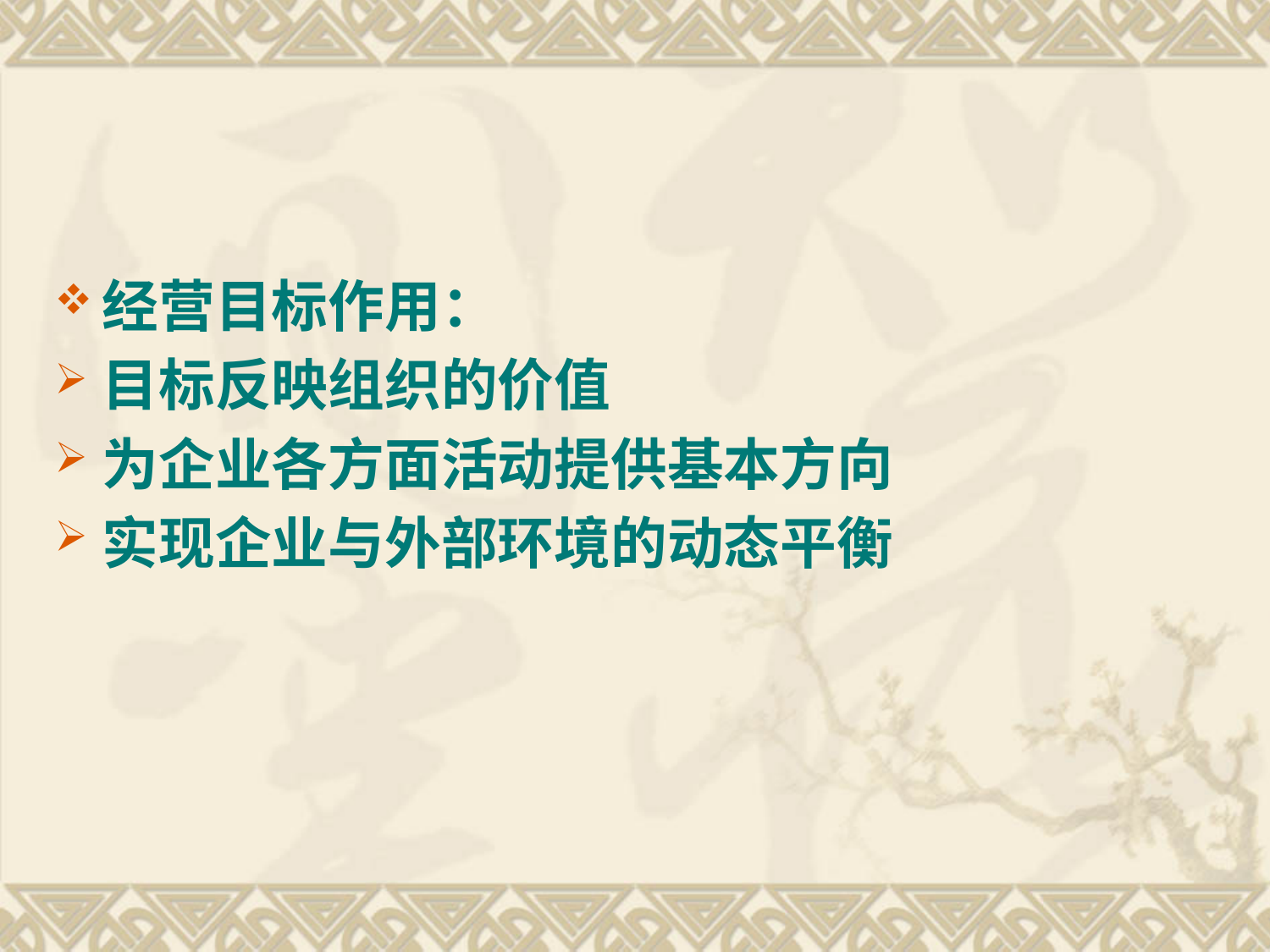

#
经营目标作用：
目标反映组织的价值
为企业各方面活动提供基本方向
实现企业与外部环境的动态平衡